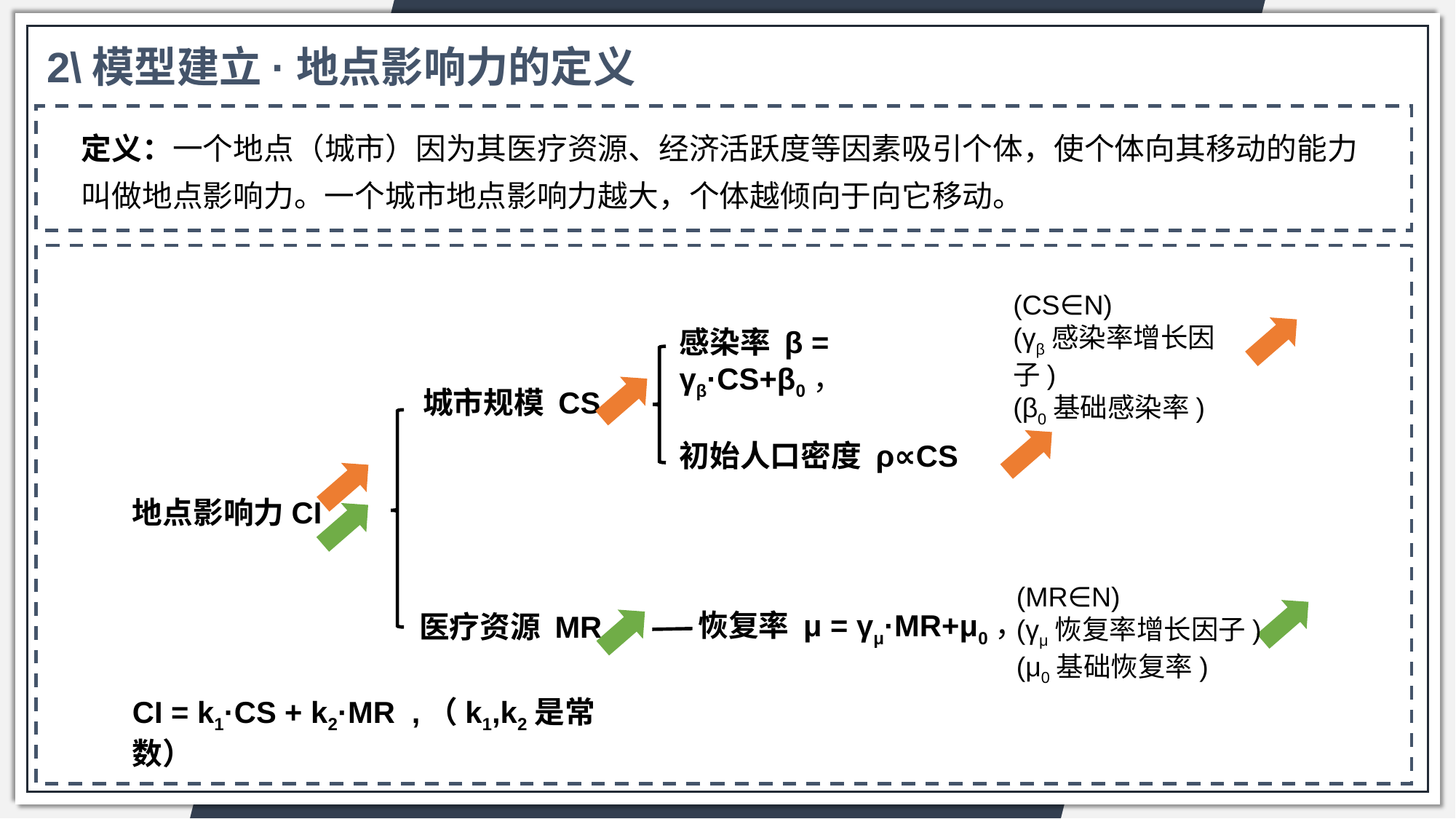

2\模型建立·地点影响力的定义

定义：一个地点（城市）因为其医疗资源、经济活跃度等因素吸引个体，使个体向其移动的能力叫做地点影响力。一个城市地点影响力越大，个体越倾向于向它移动。

(CS∈N)
(γβ感染率增长因子)
(β0基础感染率)
感染率 β = γβ·CS+β0，

初始人口密度 ρ∝CS

城市规模 CS

地点影响力CI
医疗资源 MR

(MR∈N)
(γμ恢复率增长因子)
(μ0基础恢复率)
恢复率 μ = γμ·MR+μ0，

CI = k1·CS + k2·MR  ,（k1,k2是常数）